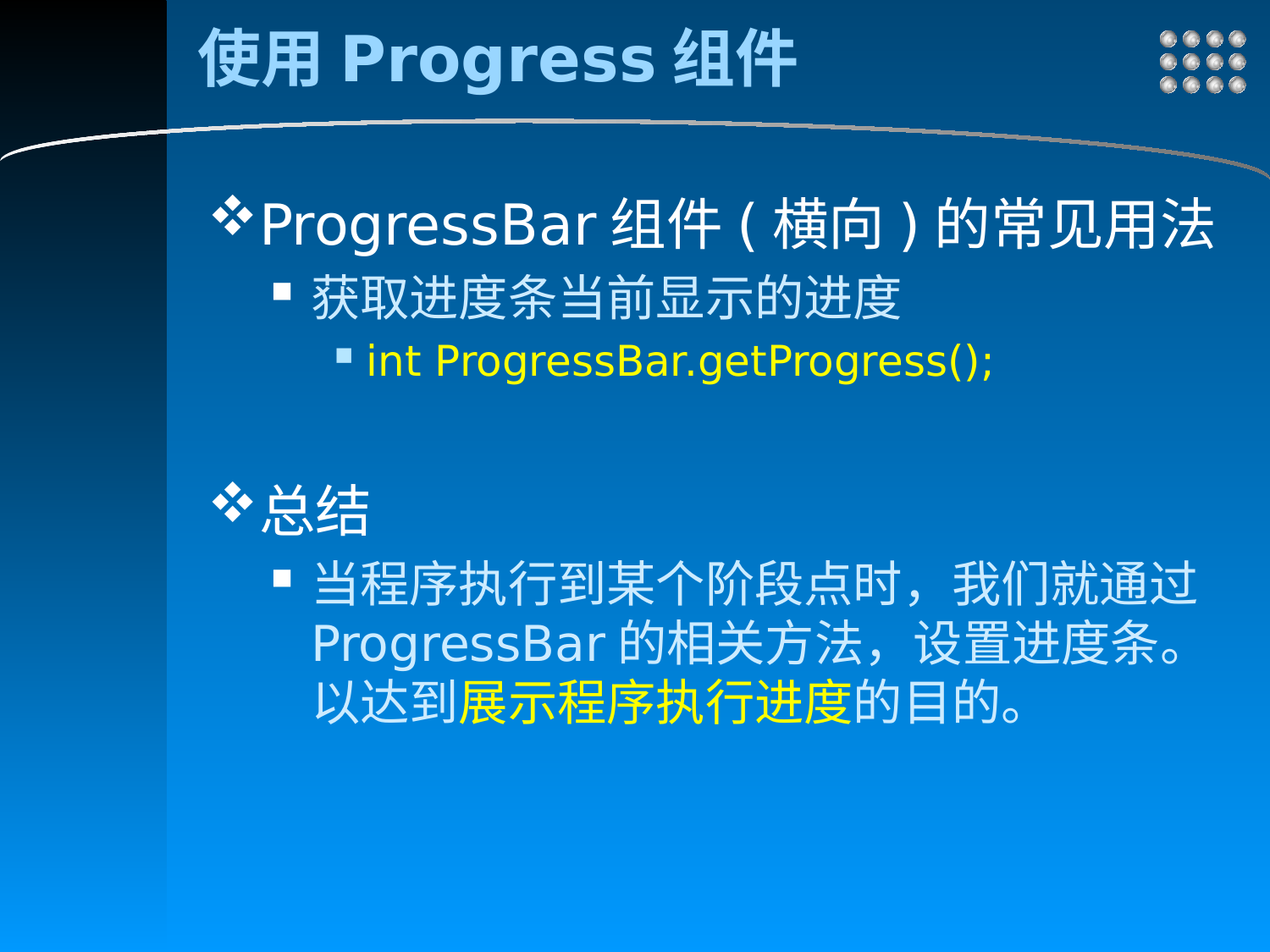

# 使用Progress组件
ProgressBar组件(横向)的常见用法
获取进度条当前显示的进度
int ProgressBar.getProgress();

总结
当程序执行到某个阶段点时，我们就通过ProgressBar的相关方法，设置进度条。以达到展示程序执行进度的目的。